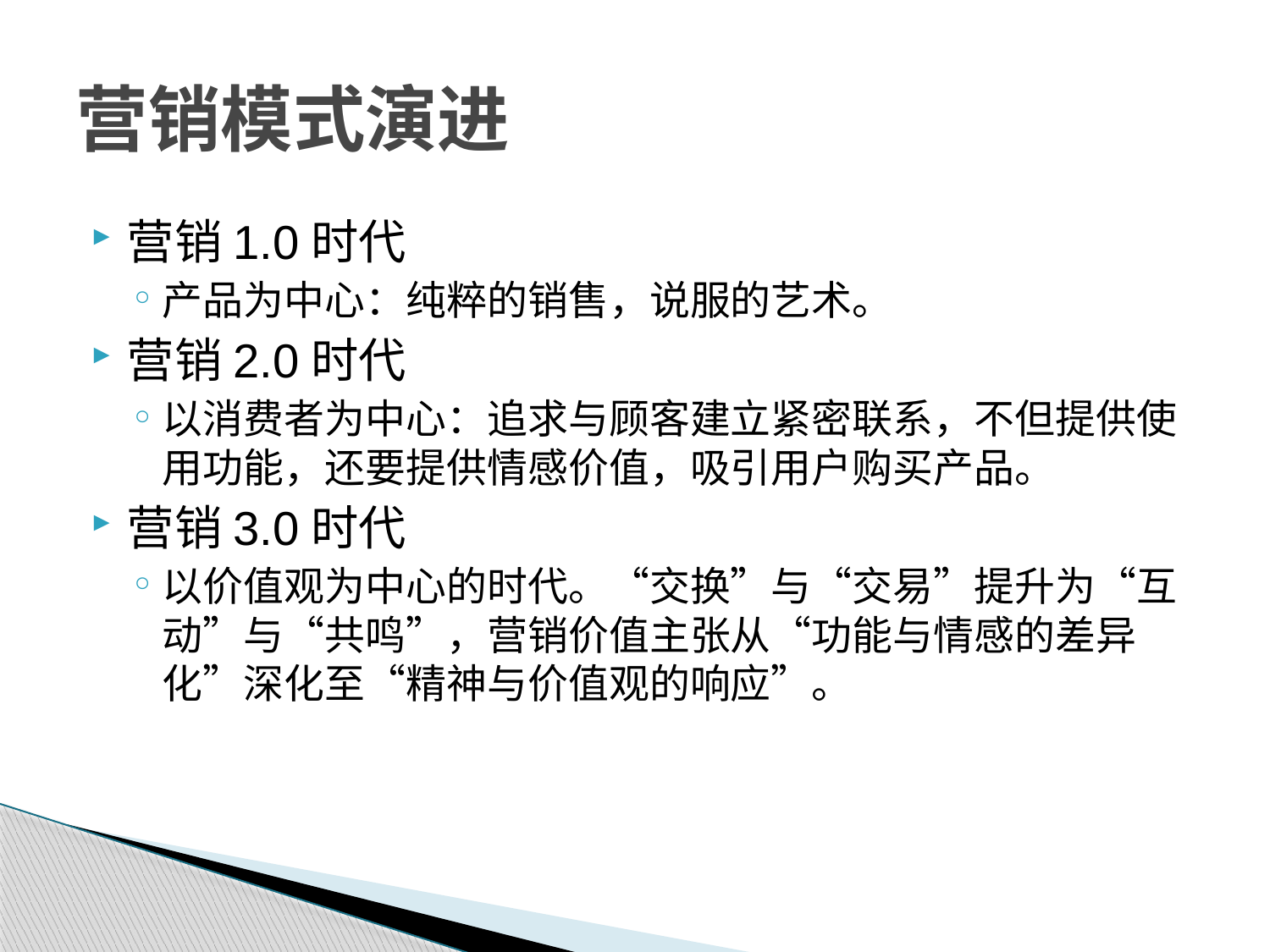

# 营销模式演进
营销1.0时代
产品为中心：纯粹的销售，说服的艺术。
营销2.0时代
以消费者为中心：追求与顾客建立紧密联系，不但提供使用功能，还要提供情感价值，吸引用户购买产品。
营销3.0时代
以价值观为中心的时代。“交换”与“交易”提升为“互动”与“共鸣”，营销价值主张从“功能与情感的差异化”深化至“精神与价值观的响应”。